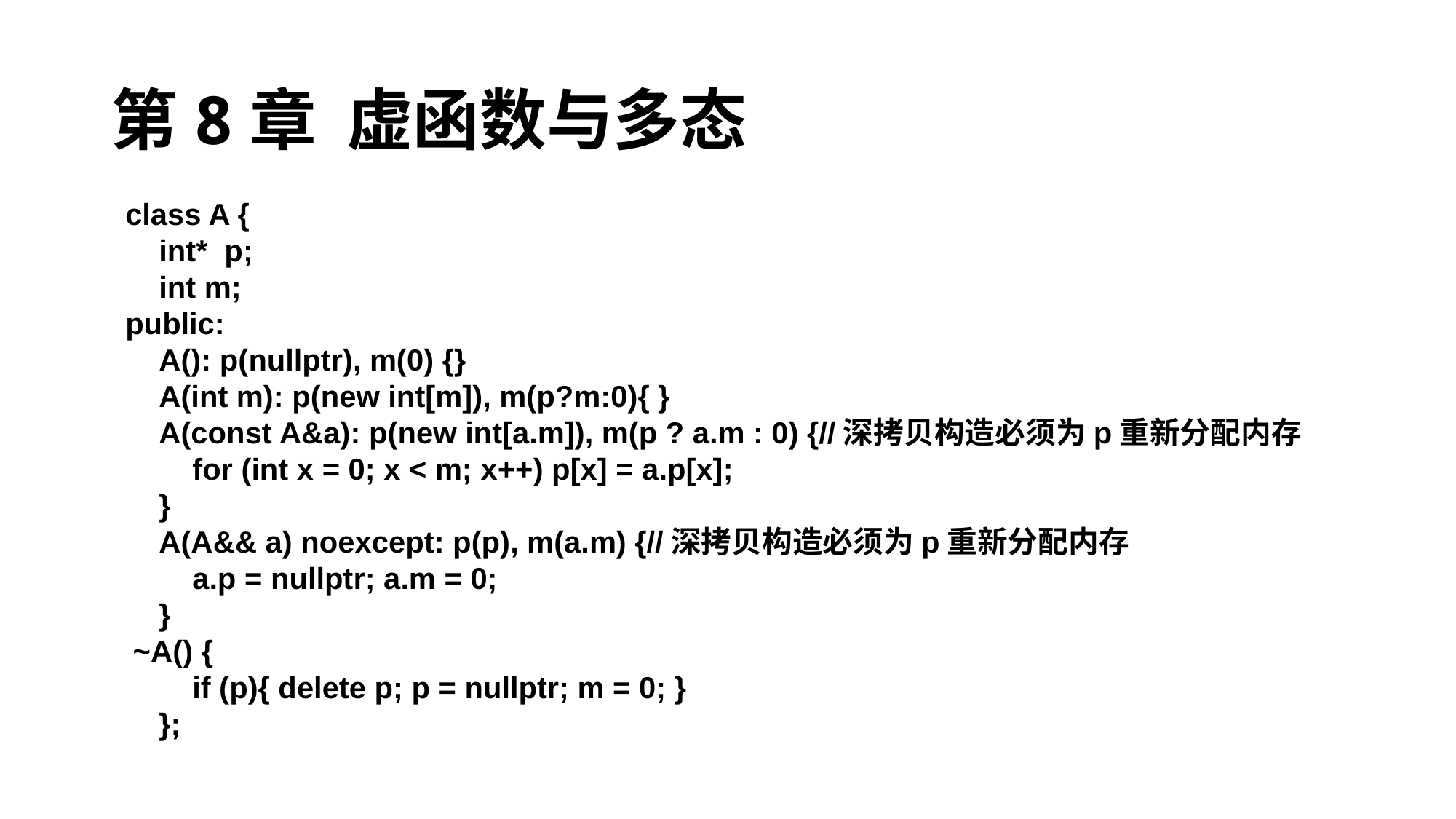

# 第8章  虚函数与多态
class A {
    int*  p;
    int m;
public:
    A(): p(nullptr), m(0) {}
    A(int m): p(new int[m]), m(p?m:0){ }
    A(const A&a): p(new int[a.m]), m(p ? a.m : 0) {//深拷贝构造必须为p重新分配内存
        for (int x = 0; x < m; x++) p[x] = a.p[x];
    }
    A(A&& a) noexcept: p(p), m(a.m) {//深拷贝构造必须为p重新分配内存
        a.p = nullptr; a.m = 0;
    }
 ~A() {
        if (p){ delete p; p = nullptr; m = 0; }
    };